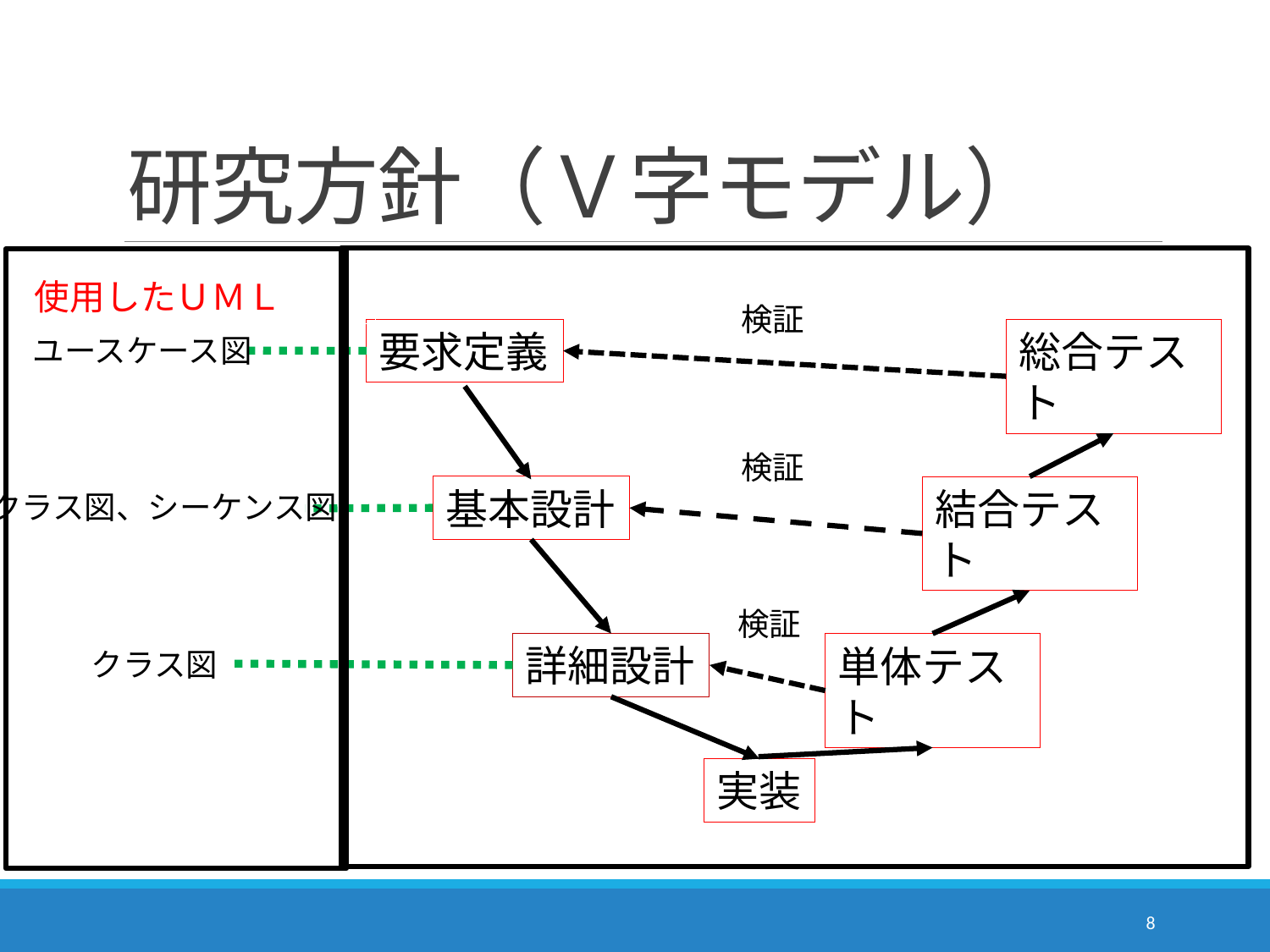

# 研究方針（Ｖ字モデル）

使用したＵＭＬ
検証
要求定義
総合テスト
ユースケース図
検証
基本設計
結合テスト
クラス図、シーケンス図
検証
詳細設計
単体テスト
クラス図
実装
8